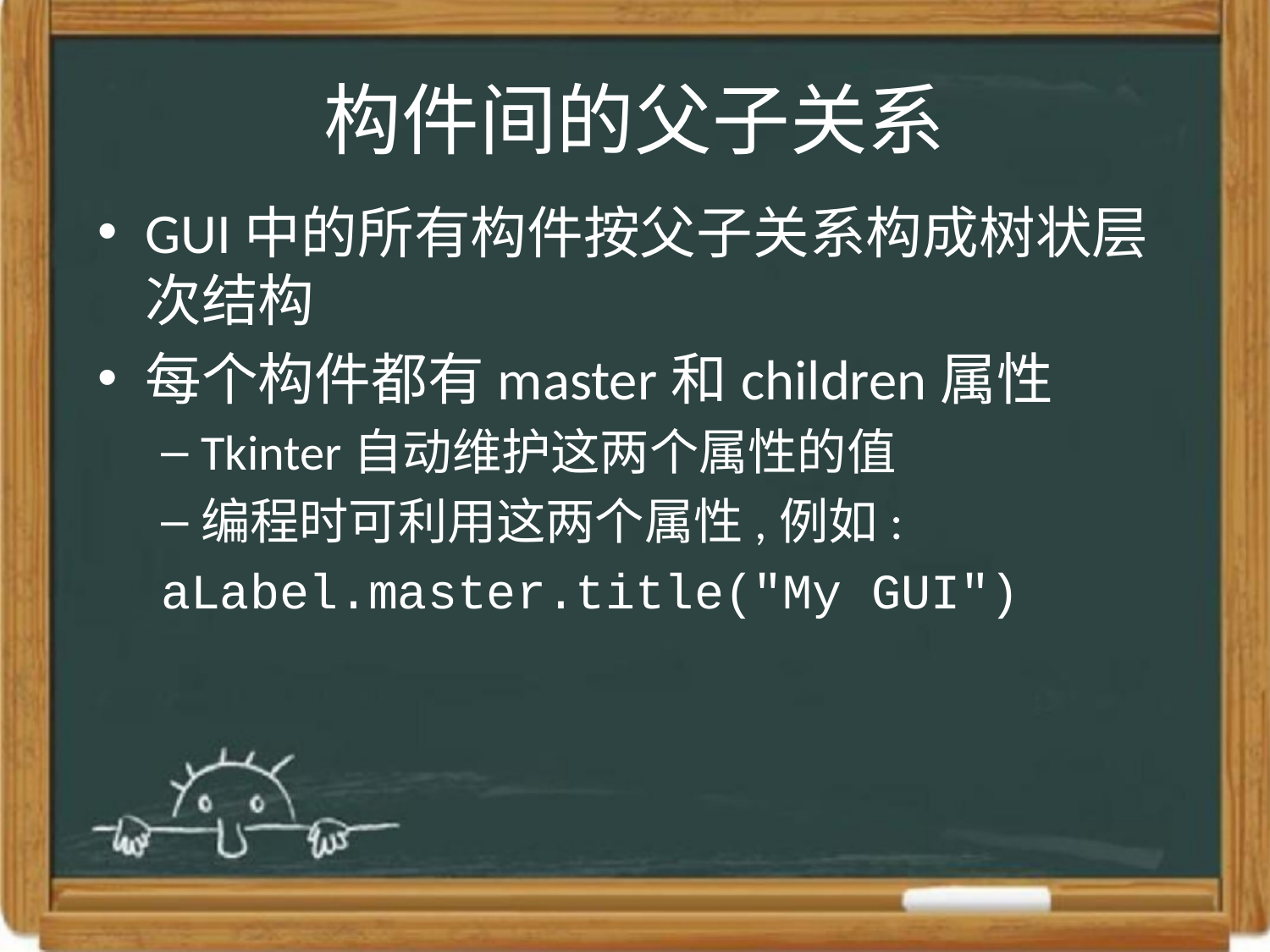

# 构件间的父子关系
GUI中的所有构件按父子关系构成树状层次结构
每个构件都有master和children属性
Tkinter自动维护这两个属性的值
编程时可利用这两个属性,例如:
aLabel.master.title("My GUI")